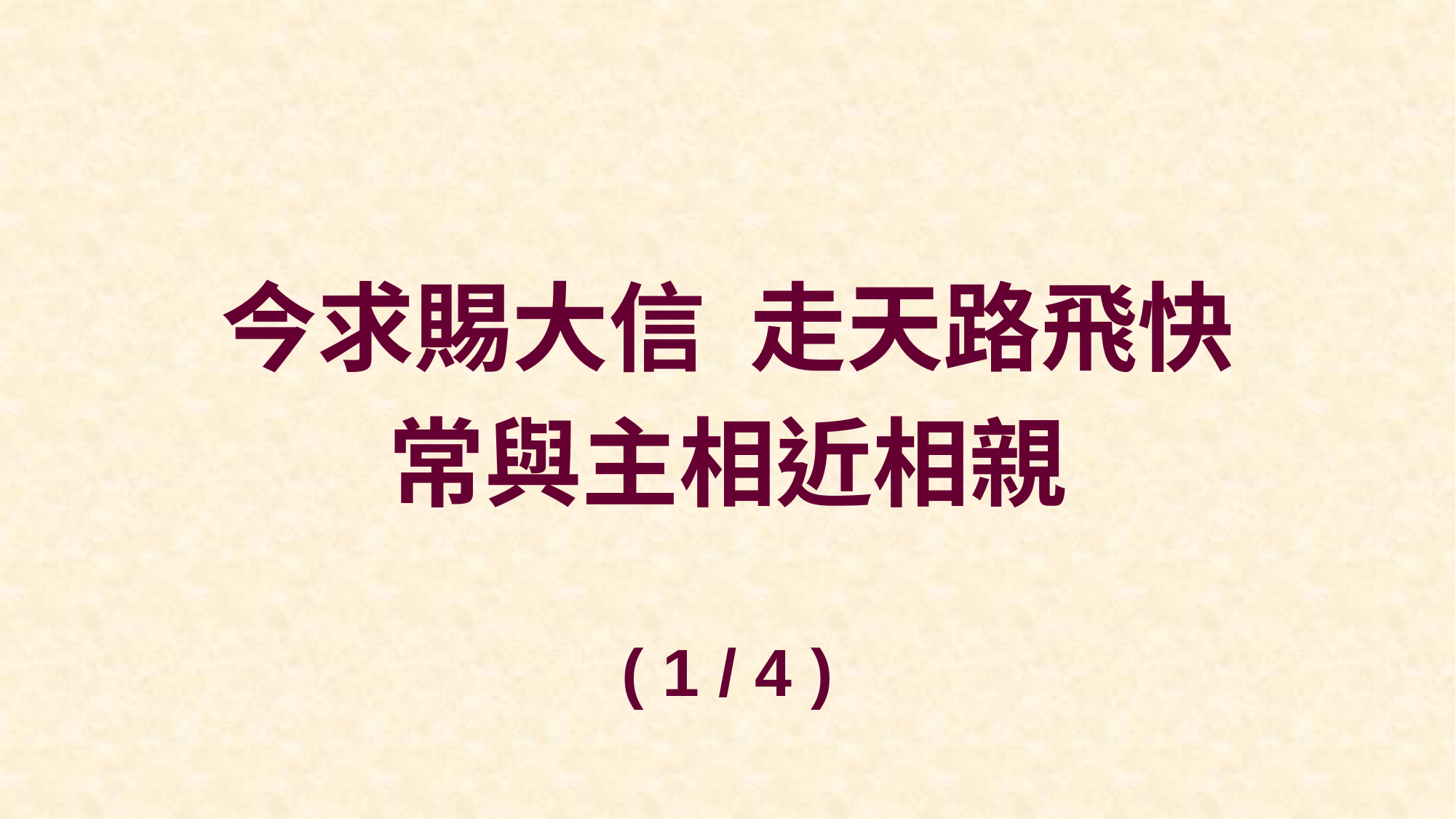

今求賜大信  走天路飛快
常與主相近相親
( 1 / 4 )